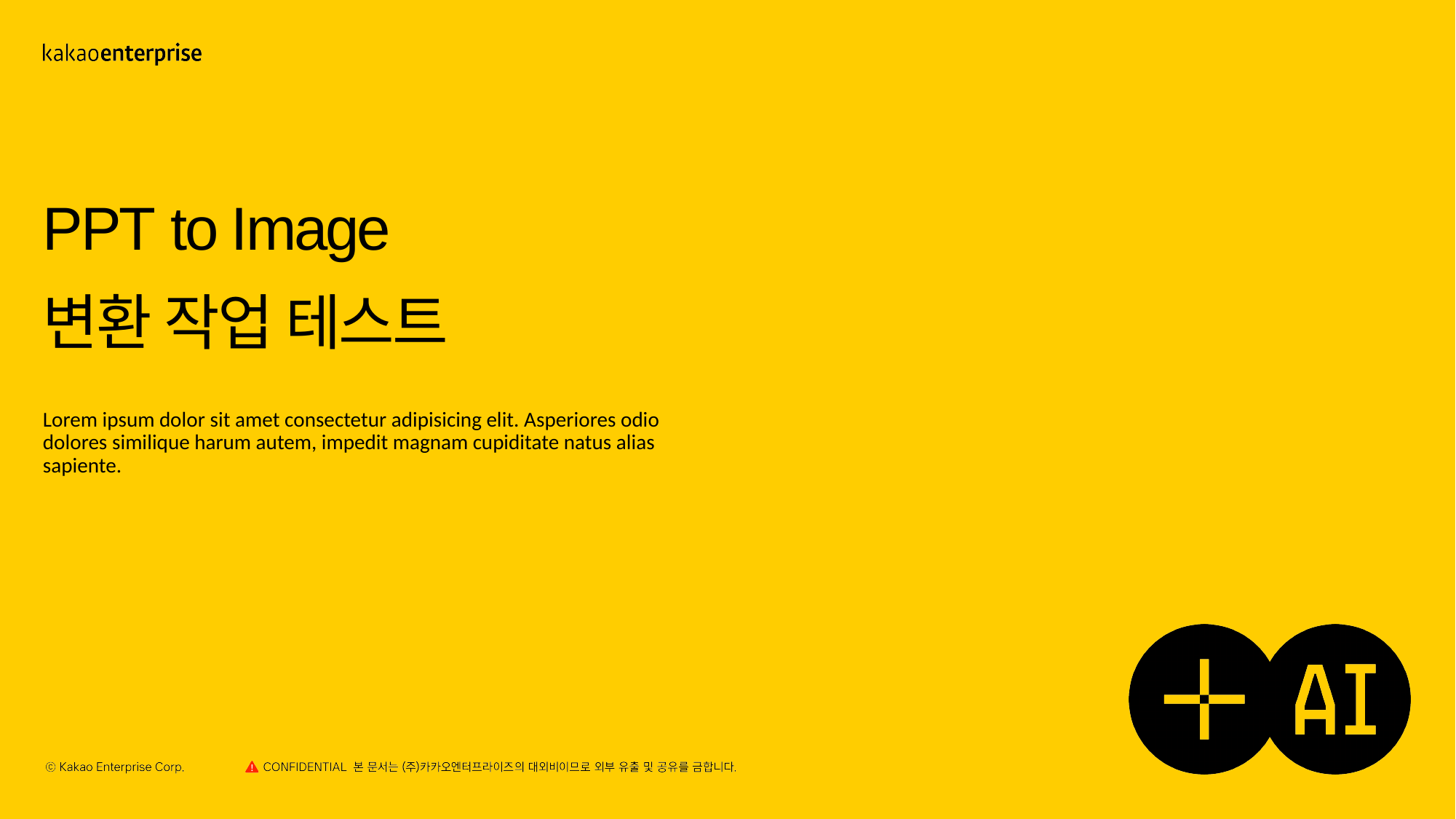

# PPT to Image 변환 작업 테스트
Lorem ipsum dolor sit amet consectetur adipisicing elit. Asperiores odio dolores similique harum autem, impedit magnam cupiditate natus alias sapiente.